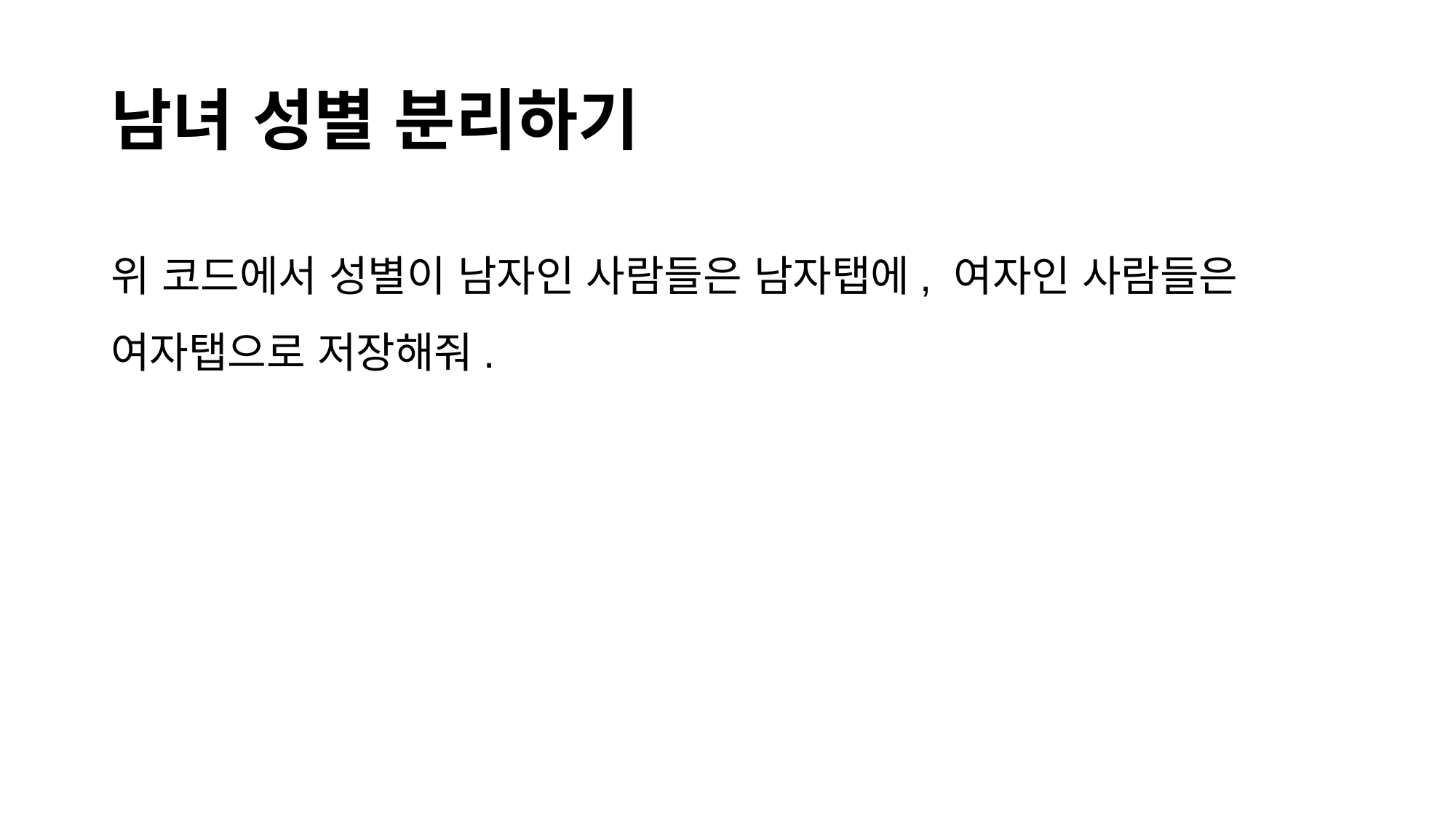

# 남녀 성별 분리하기
위 코드에서 성별이 남자인 사람들은 남자탭에, 여자인 사람들은 여자탭으로 저장해줘.